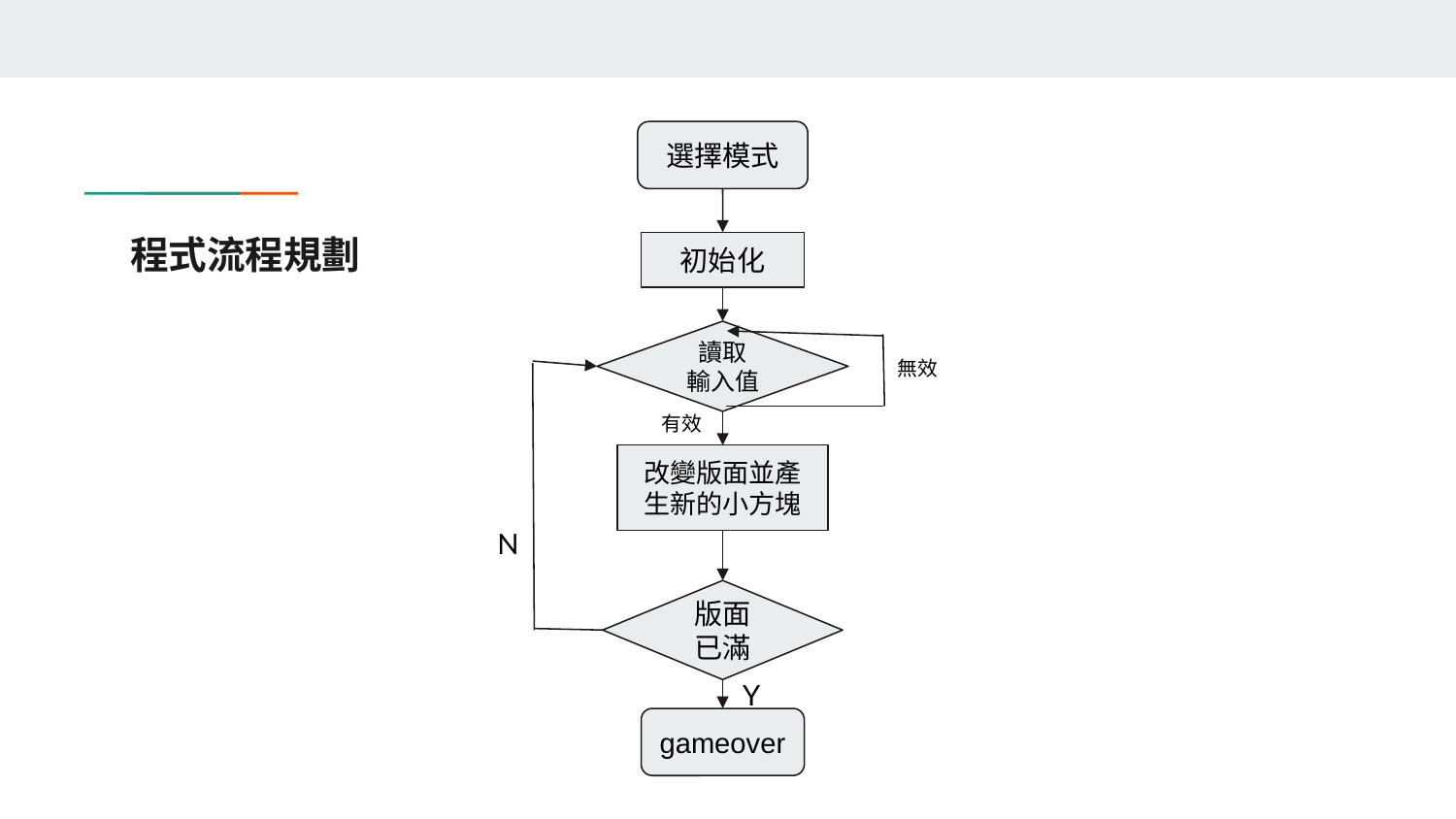

選擇模式
# 程式流程規劃
初始化
讀取
輸入值
無效
有效
改變版面並產生新的小方塊
N
版面
已滿
Y
gameover